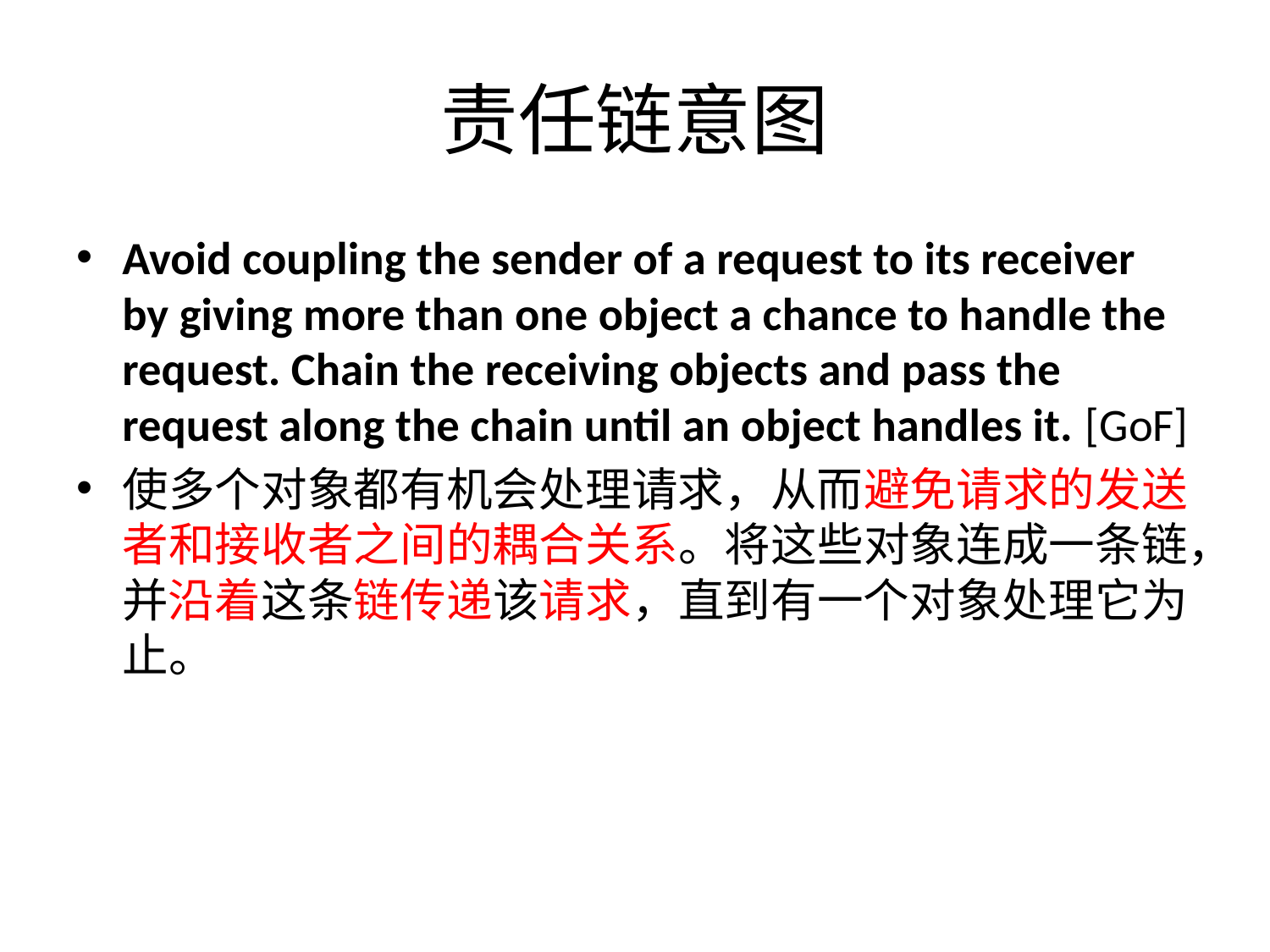

# 责任链意图
Avoid coupling the sender of a request to its receiver by giving more than one object a chance to handle the request. Chain the receiving objects and pass the
request along the chain until an object handles it. [GoF]
使多个对象都有机会处理请求，从而避免请求的发送者和接收者之间的耦合关系。将这些对象连成一条链，并沿着这条链传递该请求，直到有一个对象处理它为止。